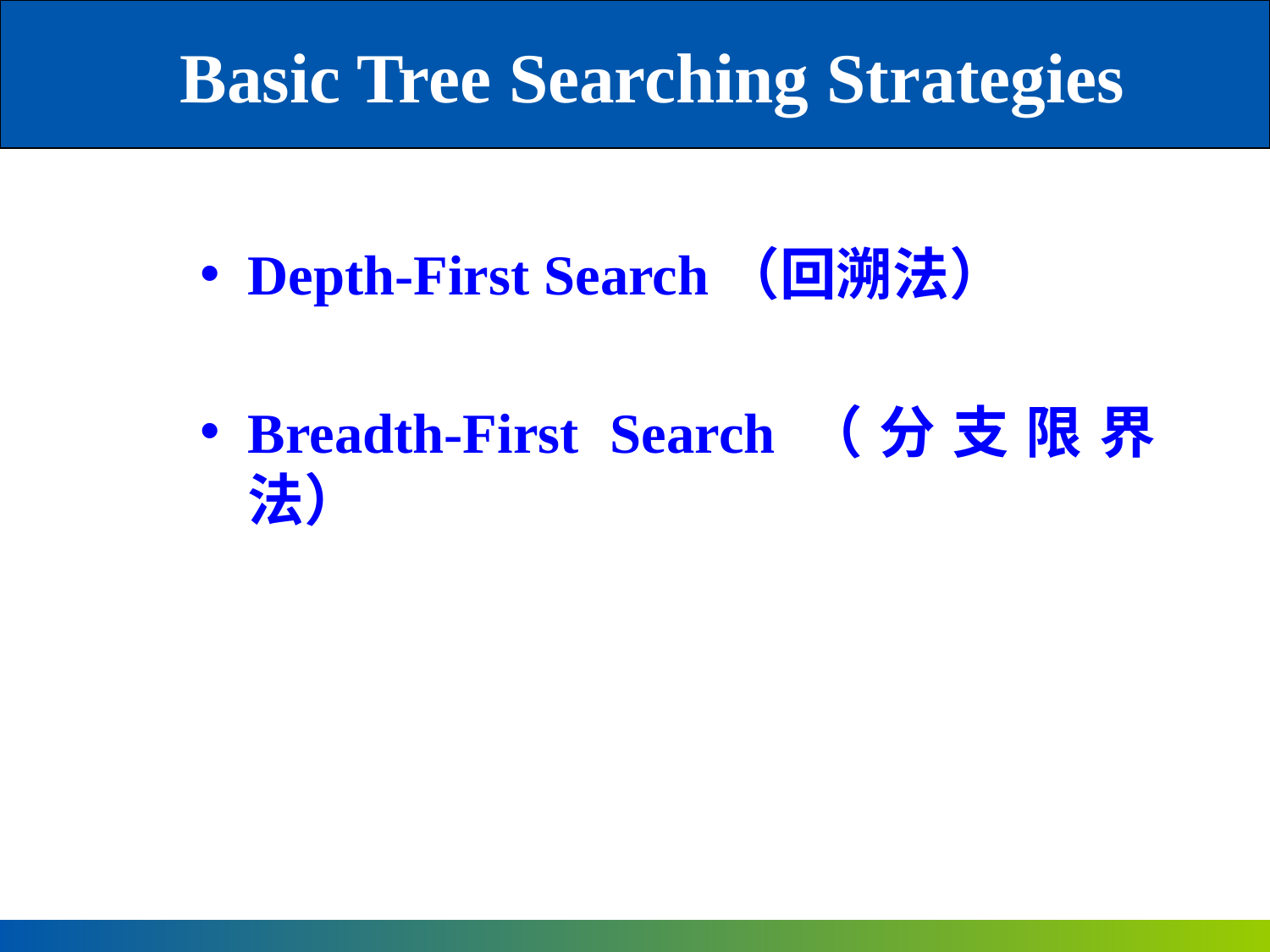

Basic Tree Searching Strategies
Depth-First Search（回溯法）

Breadth-First Search（分支限界法）